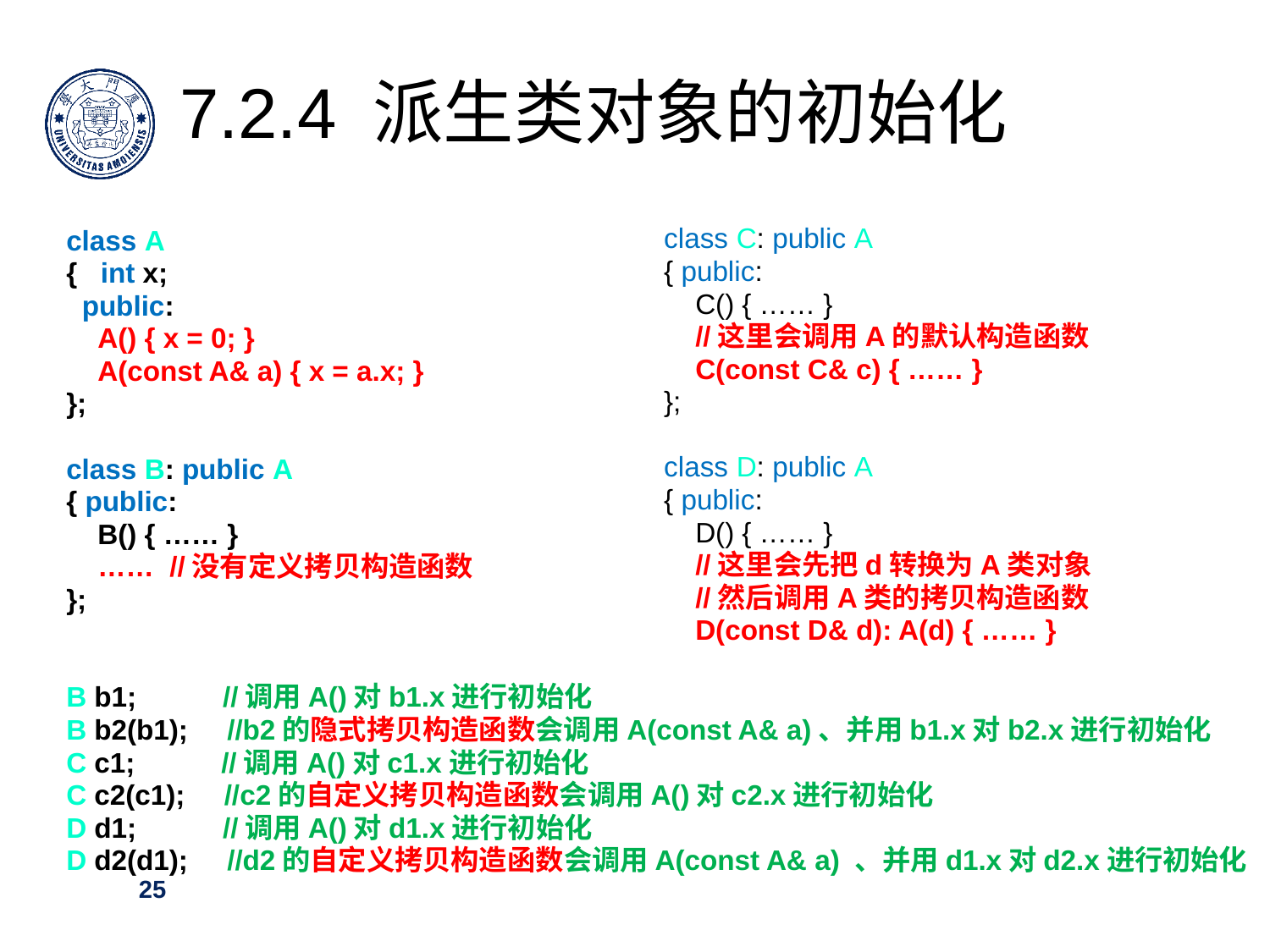

7.2.4 派生类对象的初始化
class C: public A
{ public:
    C() { …… }
    //这里会调用A的默认构造函数
    C(const C& c) { …… }
};

class D: public A
{ public:
    D() { …… }
    //这里会先把d转换为A类对象
    //然后调用A类的拷贝构造函数
    D(const D& d): A(d) { …… }
class A
{   int x;
  public:
    A() { x = 0; }
    A(const A& a) { x = a.x; }
};

class B: public A
{ public:
    B() { …… }
    ……  //没有定义拷贝构造函数
};

B b1;           //调用A()对b1.x进行初始化
B b2(b1);     //b2的隐式拷贝构造函数会调用A(const A& a)、并用b1.x对b2.x进行初始化
C c1;           //调用A()对c1.x进行初始化
C c2(c1);     //c2的自定义拷贝构造函数会调用A()对c2.x进行初始化
D d1;           //调用A()对d1.x进行初始化
D d2(d1);     //d2的自定义拷贝构造函数会调用A(const A& a) 、并用d1.x对d2.x进行初始化

25